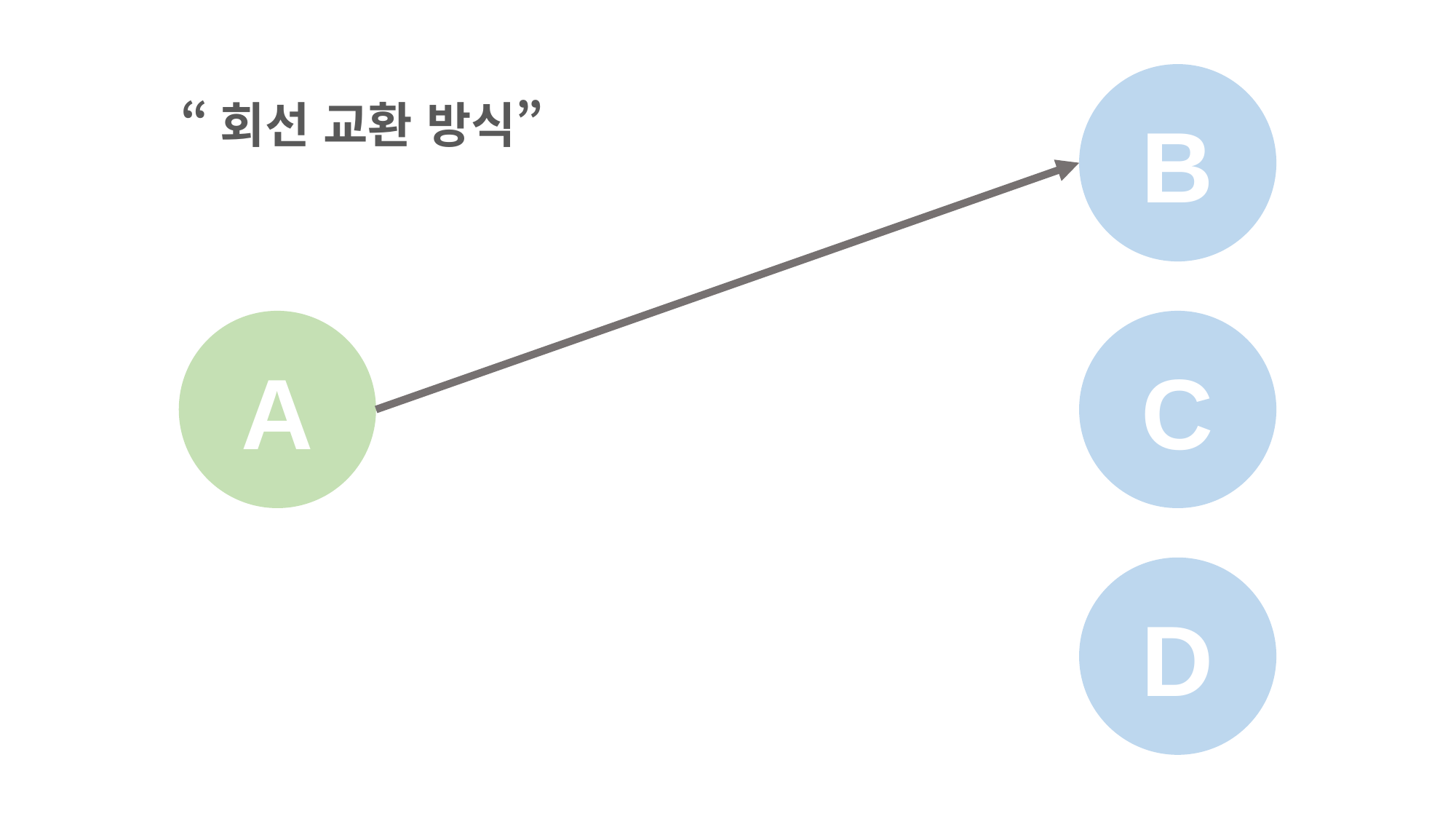

B
# “회선 교환 방식”
A
C
D